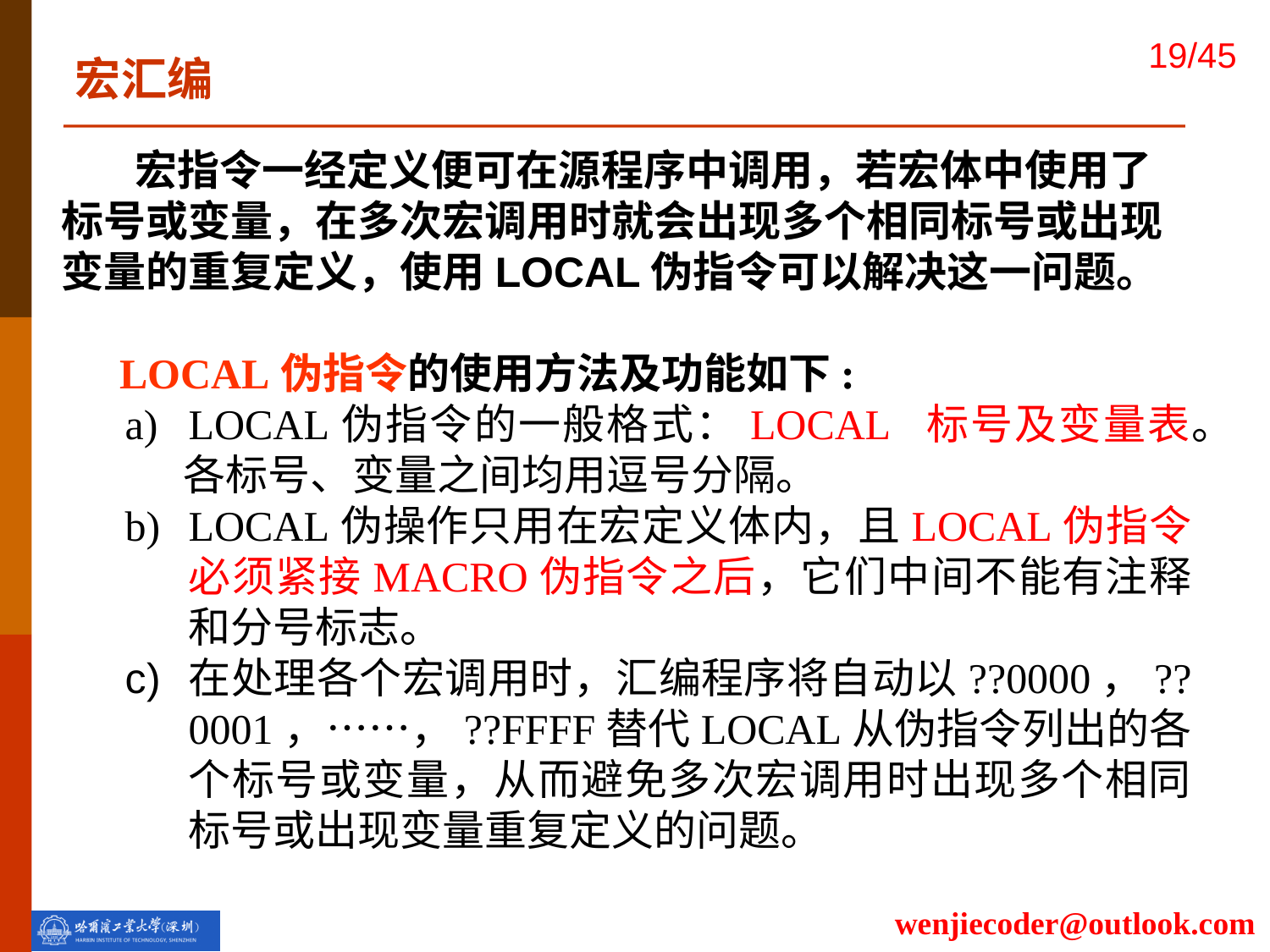

宏汇编
     宏指令一经定义便可在源程序中调用，若宏体中使用了标号或变量，在多次宏调用时就会出现多个相同标号或出现变量的重复定义，使用LOCAL伪指令可以解决这一问题。

    LOCAL伪指令的使用方法及功能如下:
LOCAL伪指令的一般格式：LOCAL  标号及变量表。
     各标号、变量之间均用逗号分隔。
LOCAL伪操作只用在宏定义体内，且LOCAL伪指令必须紧接MACRO伪指令之后，它们中间不能有注释和分号标志。
在处理各个宏调用时，汇编程序将自动以??0000，??0001，……，??FFFF替代LOCAL从伪指令列出的各个标号或变量，从而避免多次宏调用时出现多个相同标号或出现变量重复定义的问题。